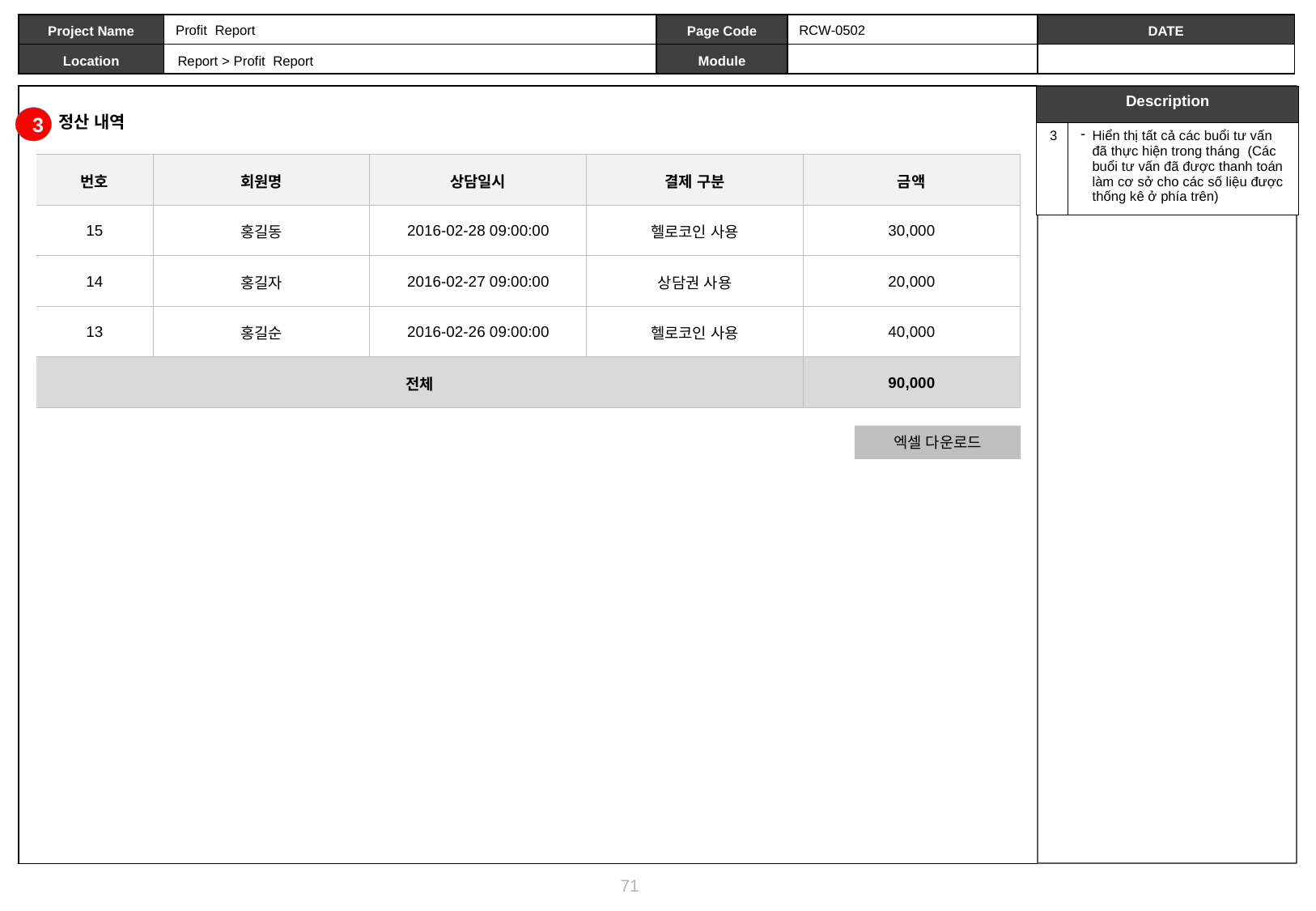

Profit  Report
RCW-0502
Report > Profit  Report
| Description |  |
| --- | --- |
| 3 | Hiển thị tất cả các buổi tư vấn đã thực hiện trong tháng (Các buổi tư vấn đã được thanh toán làm cơ sở cho các số liệu được thống kê ở phía trên) |
정산 내역
3
| 번호 | 회원명 | 상담일시 | 결제 구분 | 금액 |
| --- | --- | --- | --- | --- |
| 15 | 홍길동 | 2016-02-28 09:00:00 | 헬로코인 사용 | 30,000 |
| 14 | 홍길자 | 2016-02-27 09:00:00 | 상담권 사용 | 20,000 |
| 13 | 홍길순 | 2016-02-26 09:00:00 | 헬로코인 사용 | 40,000 |
| 전체 |  |  |  | 90,000 |
엑셀 다운로드
71